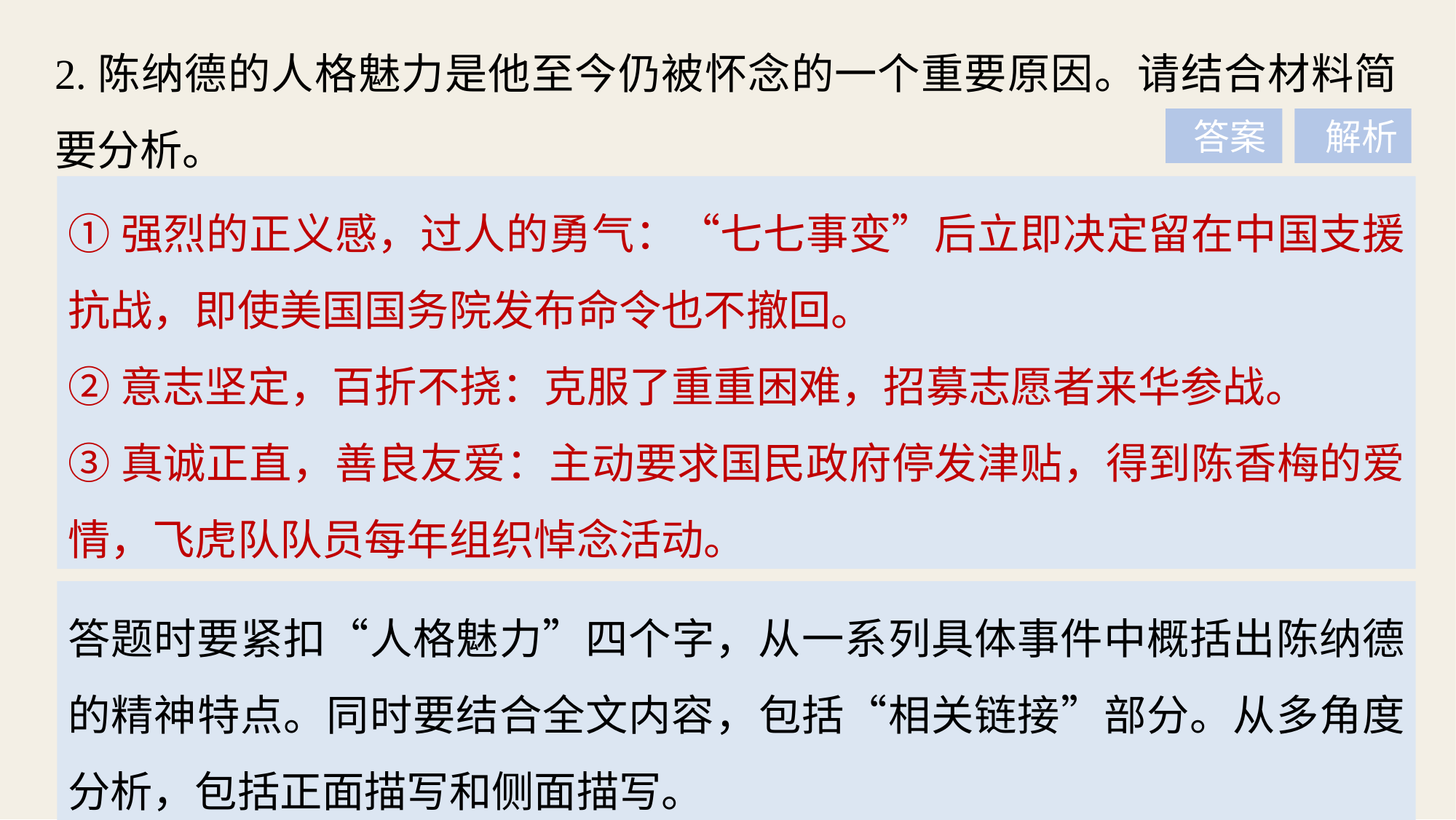

2.陈纳德的人格魅力是他至今仍被怀念的一个重要原因。请结合材料简要分析。
 答案
 解析
①强烈的正义感，过人的勇气：“七七事变”后立即决定留在中国支援抗战，即使美国国务院发布命令也不撤回。
②意志坚定，百折不挠：克服了重重困难，招募志愿者来华参战。
③真诚正直，善良友爱：主动要求国民政府停发津贴，得到陈香梅的爱情，飞虎队队员每年组织悼念活动。
答题时要紧扣“人格魅力”四个字，从一系列具体事件中概括出陈纳德的精神特点。同时要结合全文内容，包括“相关链接”部分。从多角度分析，包括正面描写和侧面描写。